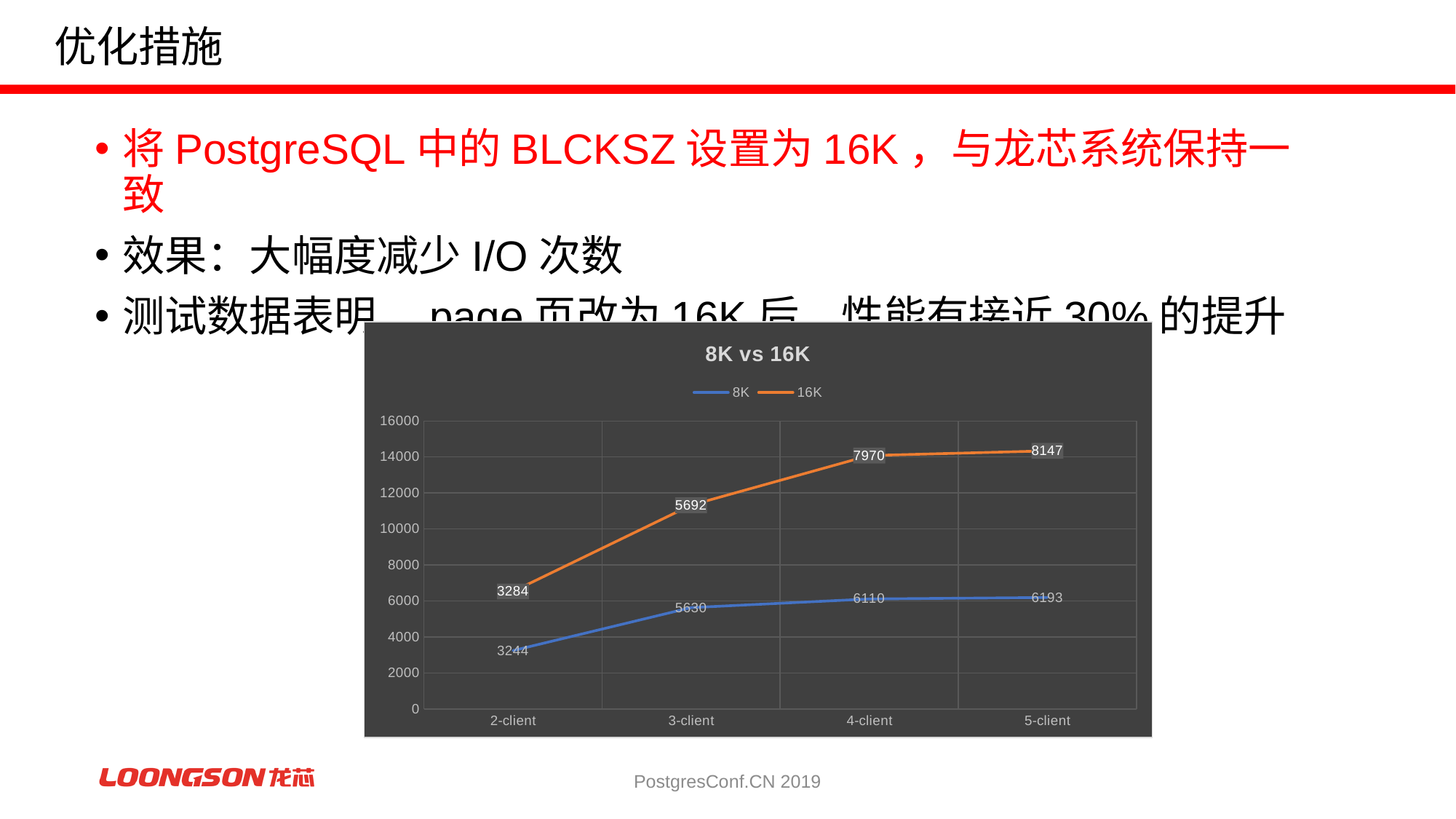

# 优化措施
将PostgreSQL中的BLCKSZ设置为16K，与龙芯系统保持一致
效果：大幅度减少I/O次数
测试数据表明，page页改为16K后，性能有接近30%的提升

### Chart: 8K vs 16K

| Category | 8K | 16K |
|---|---|---|
| 2-client | 3244.0 | 3284.0 |
| 3-client | 5630.0 | 5692.0 |
| 4-client | 6110.0 | 7970.0 |
| 5-client | 6193.0 | 8147.0 |
PostgresConf.CN 2019
11